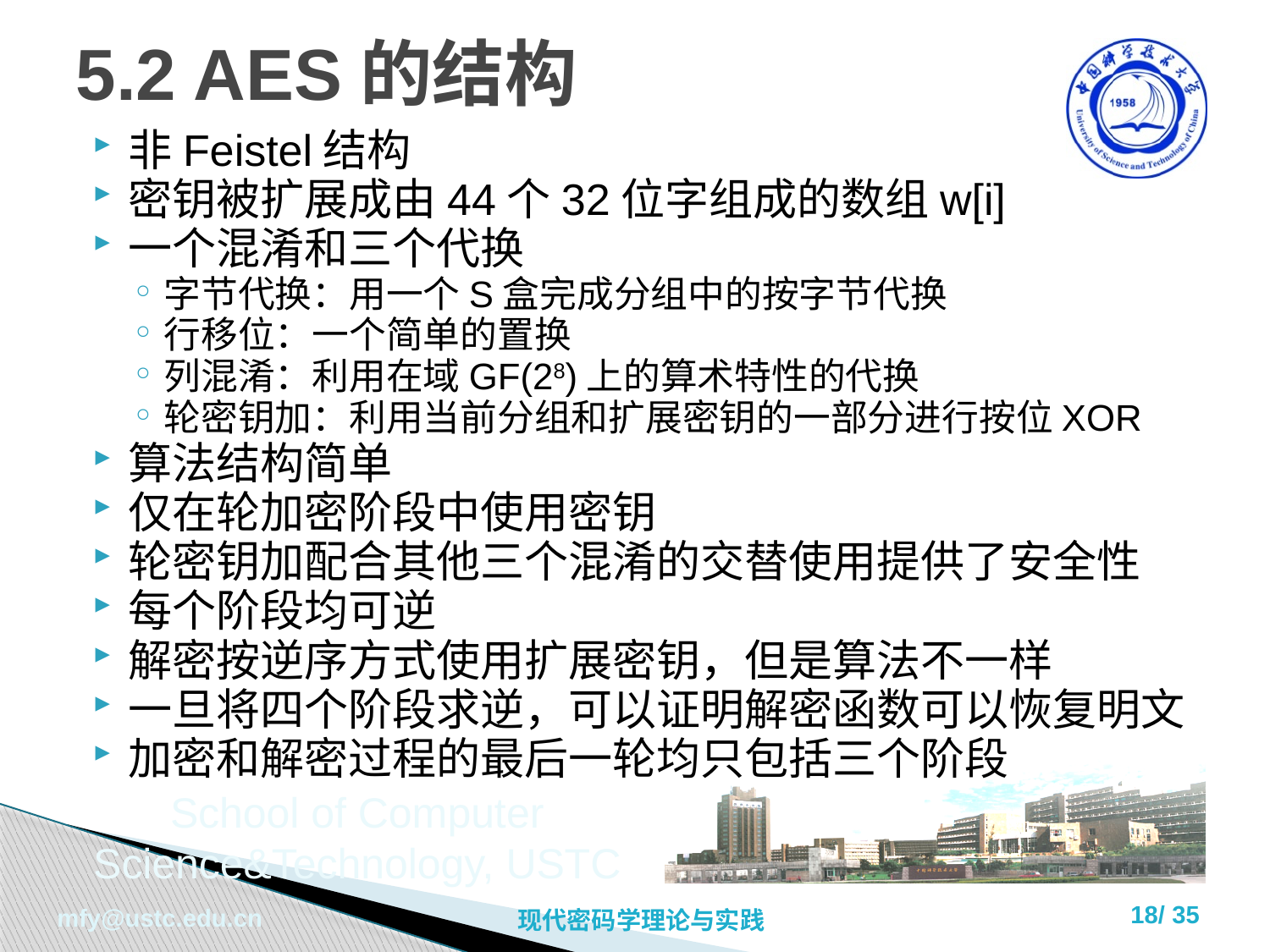

# 5.2 AES的结构
非Feistel结构
密钥被扩展成由44个32位字组成的数组w[i]
一个混淆和三个代换
字节代换：用一个S盒完成分组中的按字节代换
行移位：一个简单的置换
列混淆：利用在域GF(28)上的算术特性的代换
轮密钥加：利用当前分组和扩展密钥的一部分进行按位XOR
算法结构简单
仅在轮加密阶段中使用密钥
轮密钥加配合其他三个混淆的交替使用提供了安全性
每个阶段均可逆
解密按逆序方式使用扩展密钥，但是算法不一样
一旦将四个阶段求逆，可以证明解密函数可以恢复明文
加密和解密过程的最后一轮均只包括三个阶段